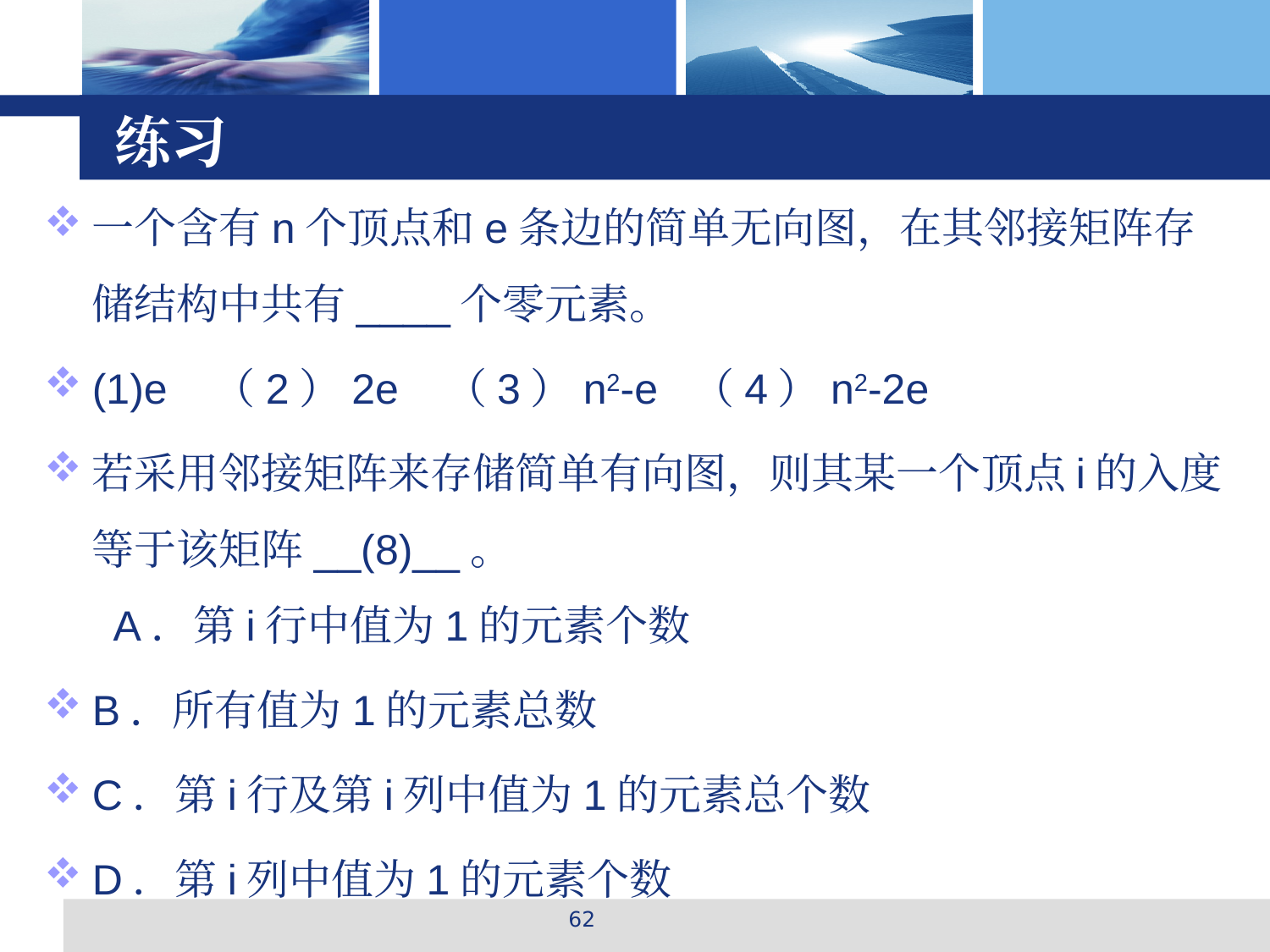

# 练习
一个含有n个顶点和e条边的简单无向图，在其邻接矩阵存储结构中共有____个零元素。
(1)e   （2）2e   （3）n2-e  （4）n2-2e
若采用邻接矩阵来存储简单有向图，则其某一个顶点i的入度等于该矩阵__(8)__。
 A．第i行中值为1的元素个数
B．所有值为1的元素总数
C．第i行及第i列中值为1的元素总个数
D．第i列中值为1的元素个数

62